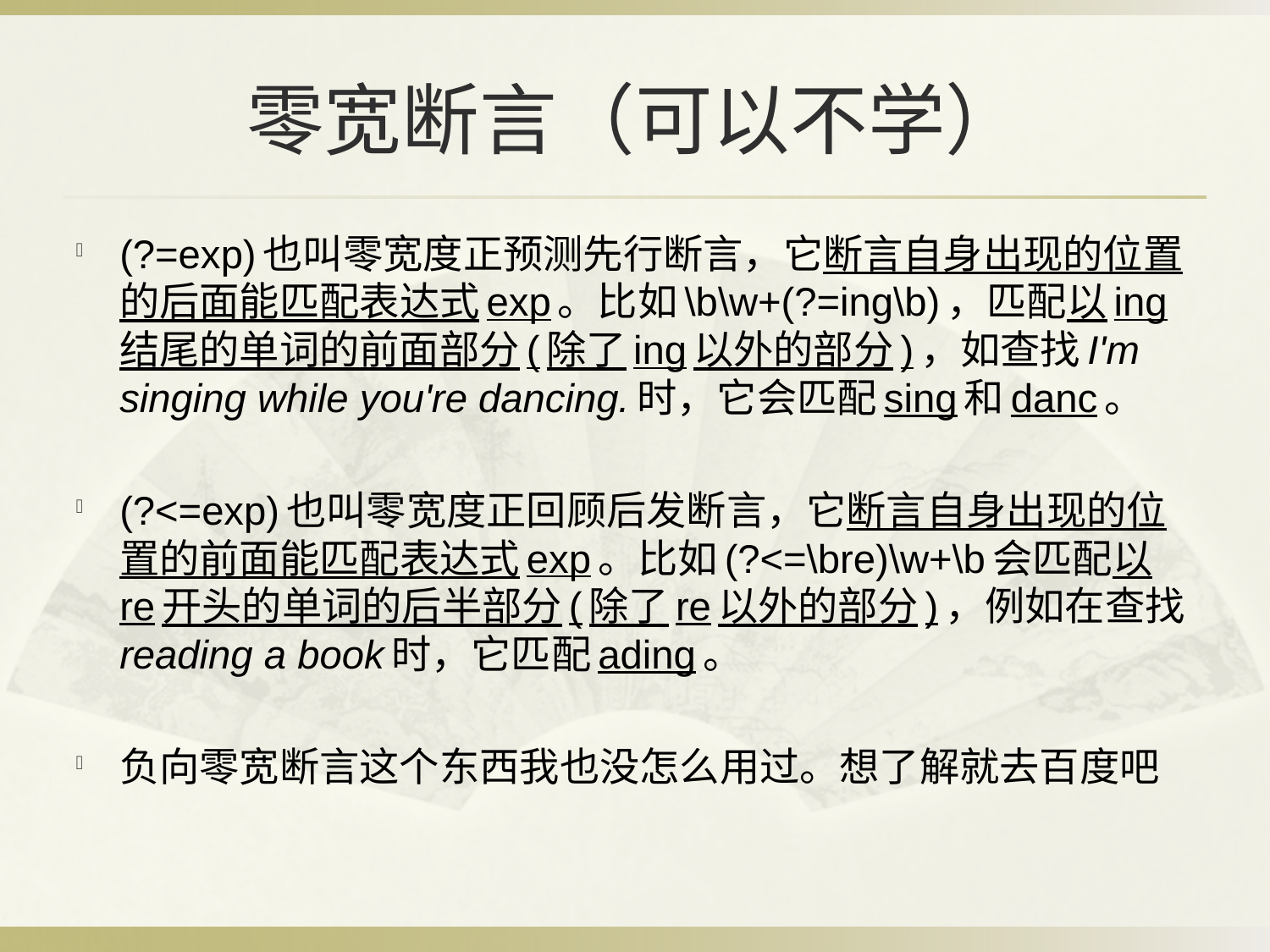

# 零宽断言（可以不学）
(?=exp)也叫零宽度正预测先行断言，它断言自身出现的位置的后面能匹配表达式exp。比如\b\w+(?=ing\b)，匹配以ing结尾的单词的前面部分(除了ing以外的部分)，如查找I'm singing while you're dancing.时，它会匹配sing和danc。

(?<=exp)也叫零宽度正回顾后发断言，它断言自身出现的位置的前面能匹配表达式exp。比如(?<=\bre)\w+\b会匹配以re开头的单词的后半部分(除了re以外的部分)，例如在查找reading a book时，它匹配ading。

负向零宽断言这个东西我也没怎么用过。想了解就去百度吧